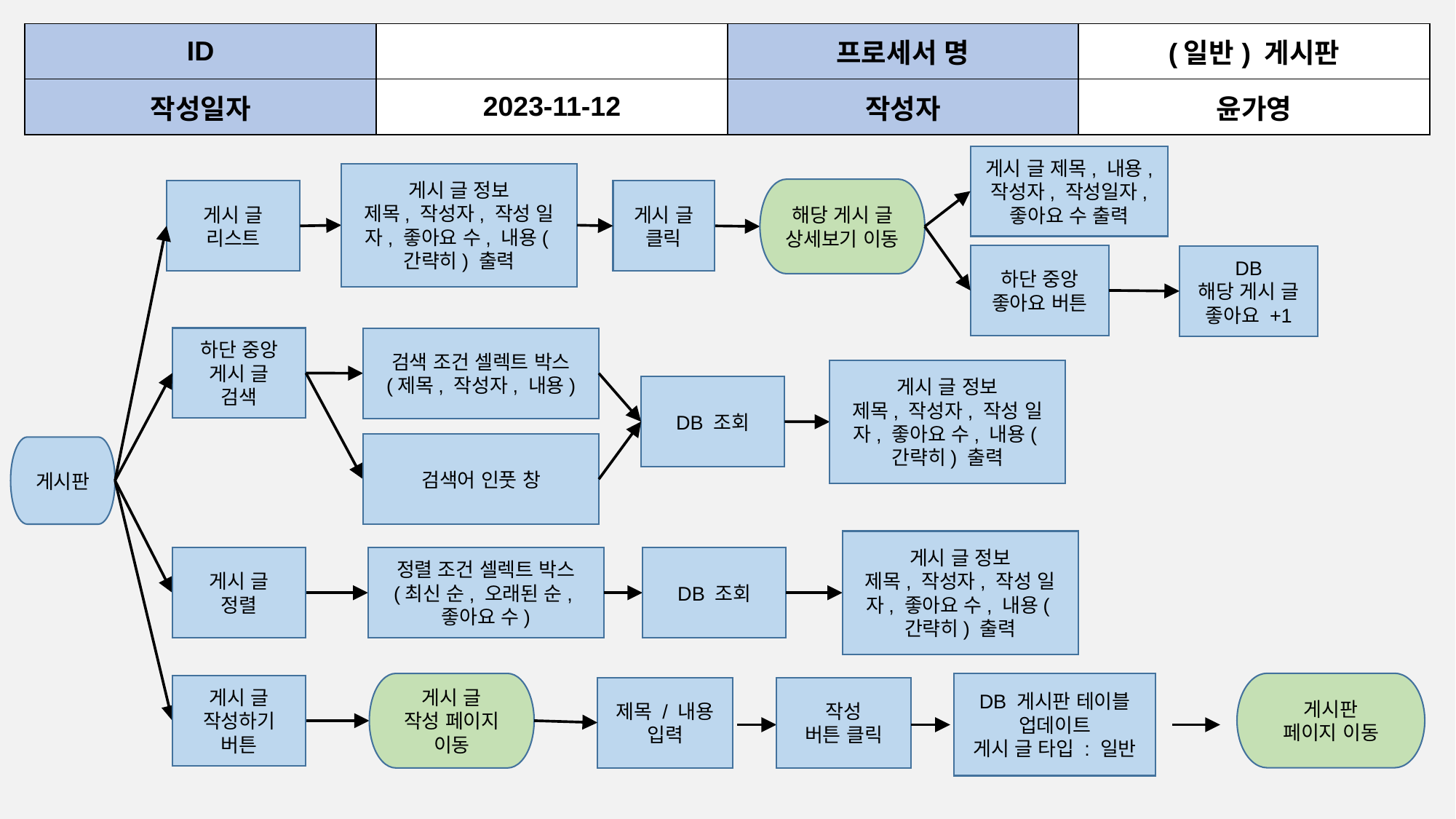

| ID |  | 프로세서 명 | (일반) 게시판 |
| --- | --- | --- | --- |
| 작성일자 | 2023-11-12 | 작성자 | 윤가영 |
게시 글 제목, 내용, 작성자, 작성일자, 좋아요 수 출력
게시 글 정보
제목, 작성자, 작성 일자, 좋아요 수, 내용(간략히) 출력
해당 게시 글 상세보기 이동
게시 글
리스트
게시 글
클릭
하단 중앙
좋아요 버튼
DB
해당 게시 글
좋아요 +1
하단 중앙
게시 글
검색
검색 조건 셀렉트 박스
(제목, 작성자, 내용)
게시 글 정보
제목, 작성자, 작성 일자, 좋아요 수, 내용(간략히) 출력
DB 조회
검색어 인풋 창
게시판
게시 글 정보
제목, 작성자, 작성 일자, 좋아요 수, 내용(간략히) 출력
게시 글
정렬
정렬 조건 셀렉트 박스
(최신 순, 오래된 순,
좋아요 수)
DB 조회
DB 게시판 테이블 업데이트
게시 글 타입 : 일반
게시판
페이지 이동
게시 글
작성 페이지 이동
게시 글
작성하기
버튼
제목 / 내용
입력
작성
버튼 클릭